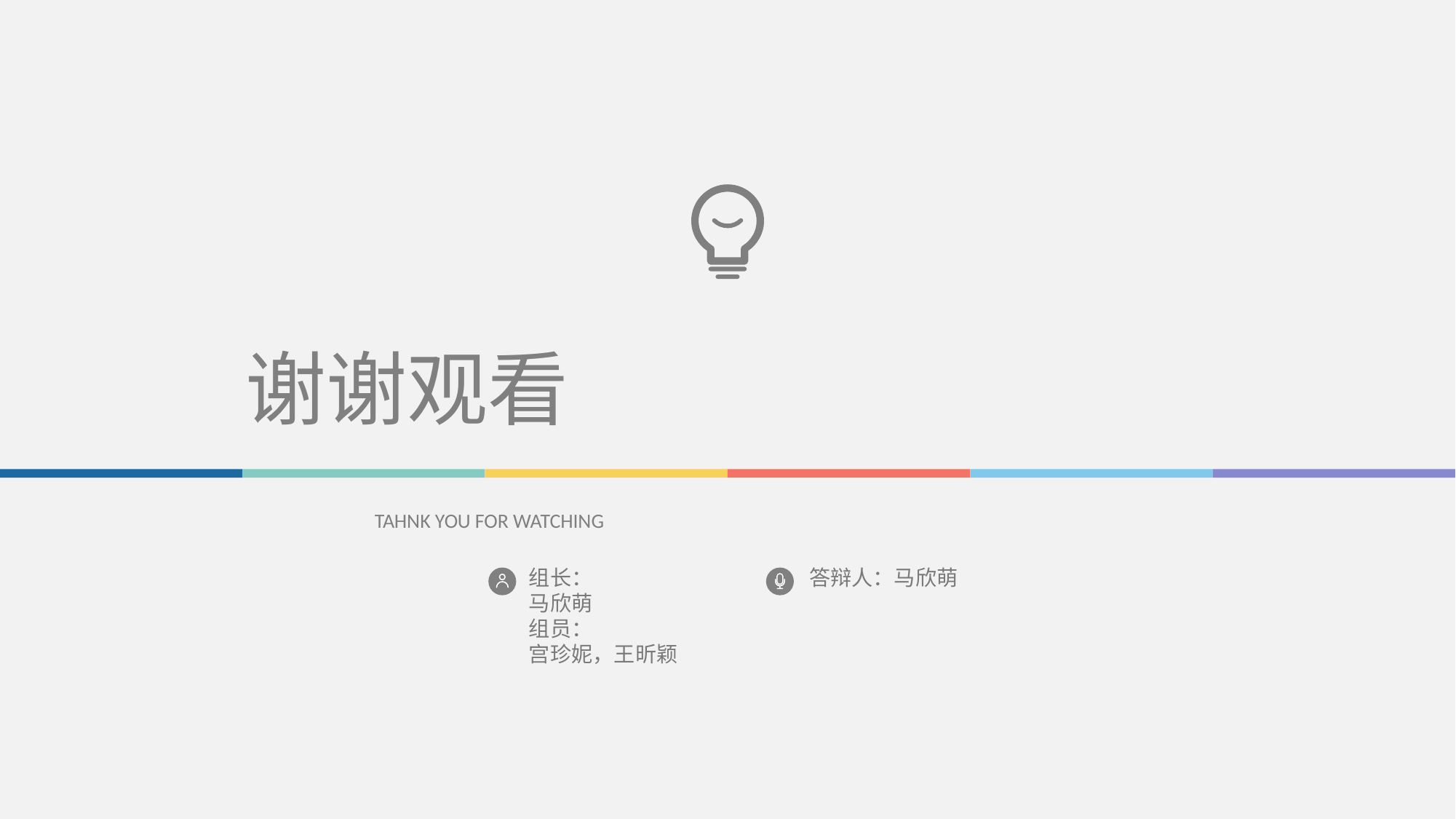

谢谢观看

TAHNK YOU FOR WATCHING
组长：
马欣萌
组员：
宫珍妮，王昕颖
答辩人：马欣萌